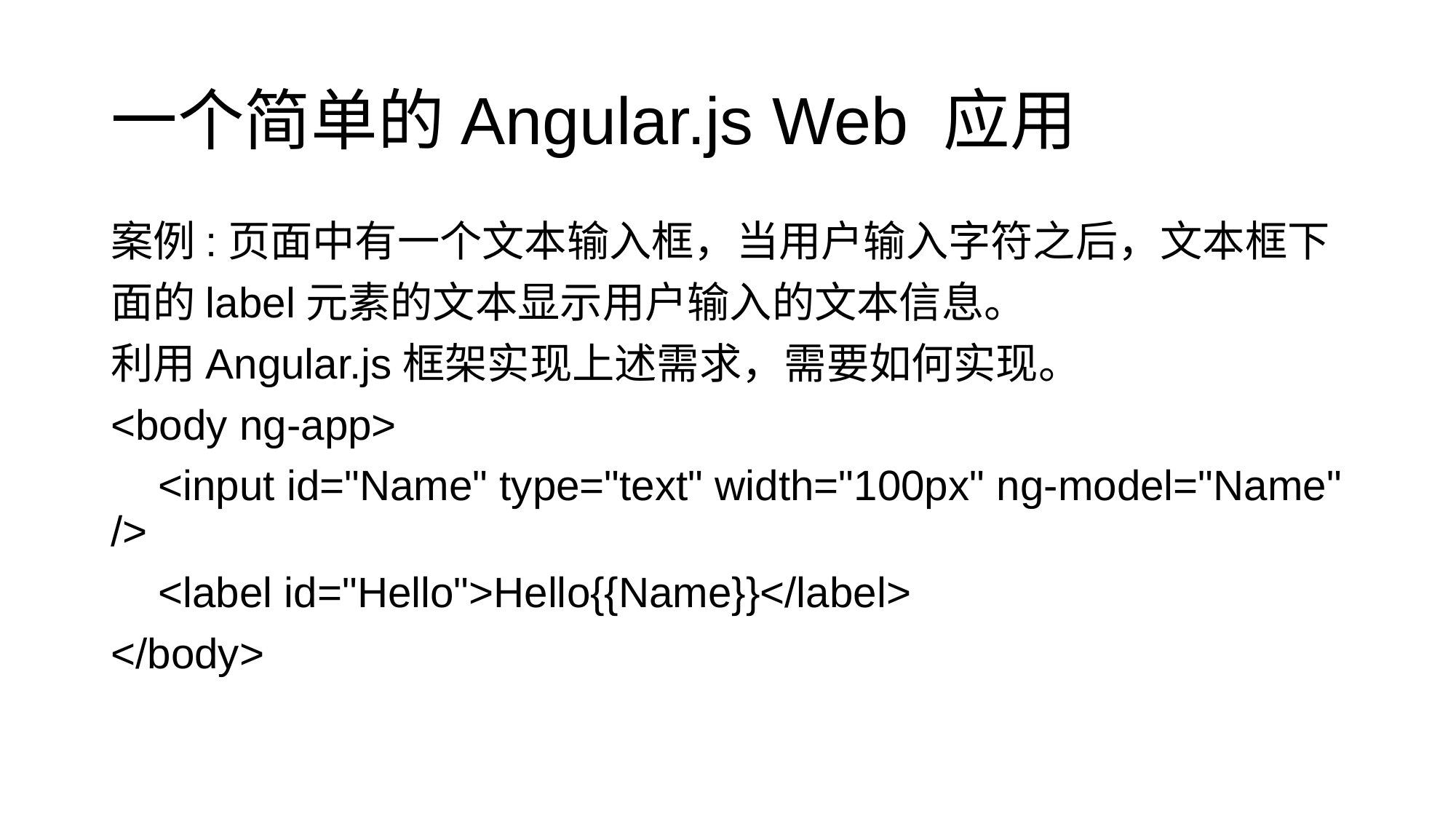

# 一个简单的Angular.js Web 应用
案例:页面中有一个文本输入框，当用户输入字符之后，文本框下
面的label元素的文本显示用户输入的文本信息。
利用Angular.js框架实现上述需求，需要如何实现。
<body ng-app>
    <input id="Name" type="text" width="100px" ng-model="Name" />
    <label id="Hello">Hello{{Name}}</label>
</body>